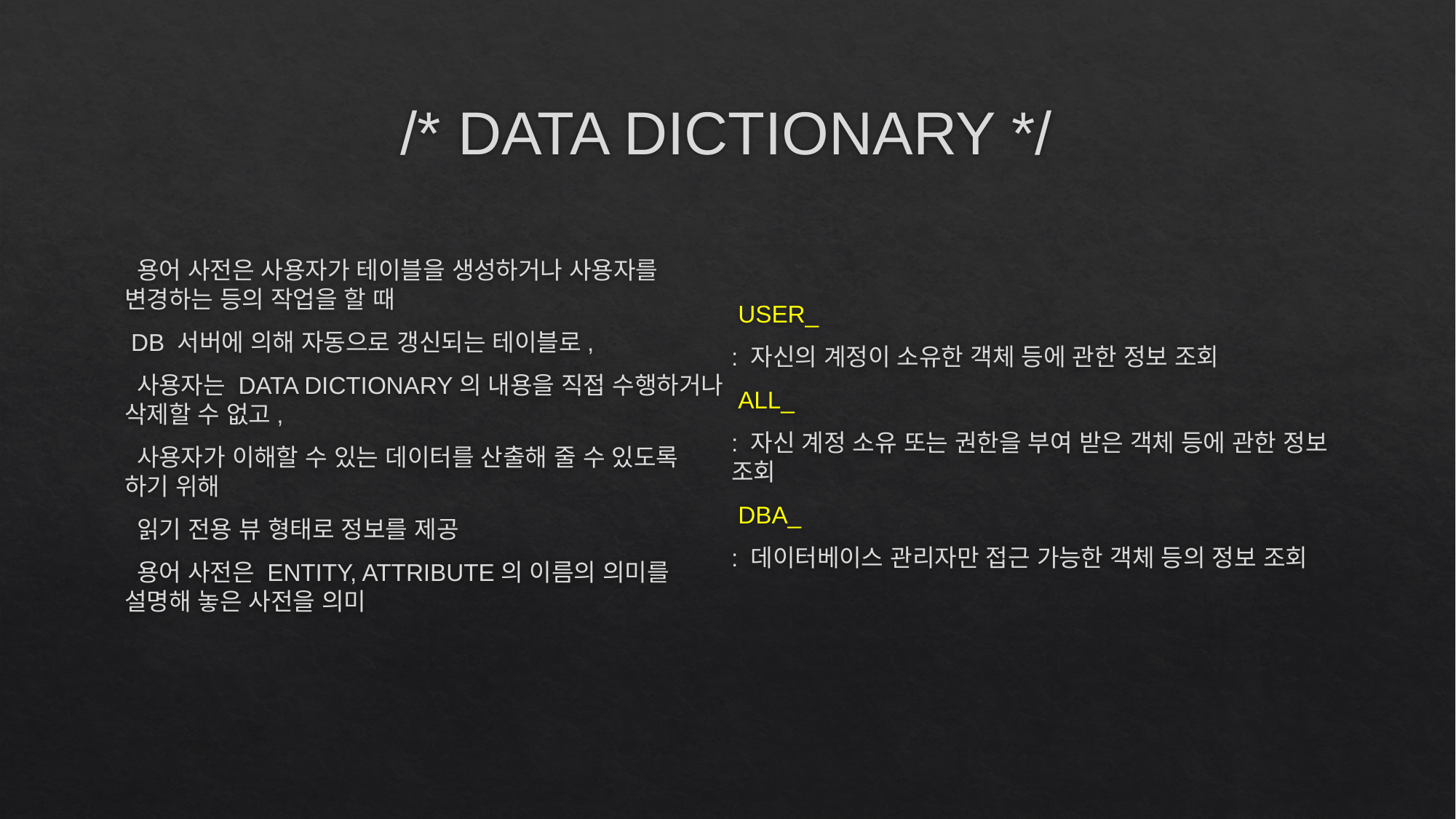

# /* DATA DICTIONARY */

 용어 사전은 사용자가 테이블을 생성하거나 사용자를 변경하는 등의 작업을 할 때
 DB 서버에 의해 자동으로 갱신되는 테이블로,
 사용자는 DATA DICTIONARY의 내용을 직접 수행하거나 삭제할 수 없고,
 사용자가 이해할 수 있는 데이터를 산출해 줄 수 있도록 하기 위해
 읽기 전용 뷰 형태로 정보를 제공
 용어 사전은 ENTITY, ATTRIBUTE의 이름의 의미를 설명해 놓은 사전을 의미

 USER_
: 자신의 계정이 소유한 객체 등에 관한 정보 조회
 ALL_
: 자신 계정 소유 또는 권한을 부여 받은 객체 등에 관한 정보 조회
 DBA_
: 데이터베이스 관리자만 접근 가능한 객체 등의 정보 조회